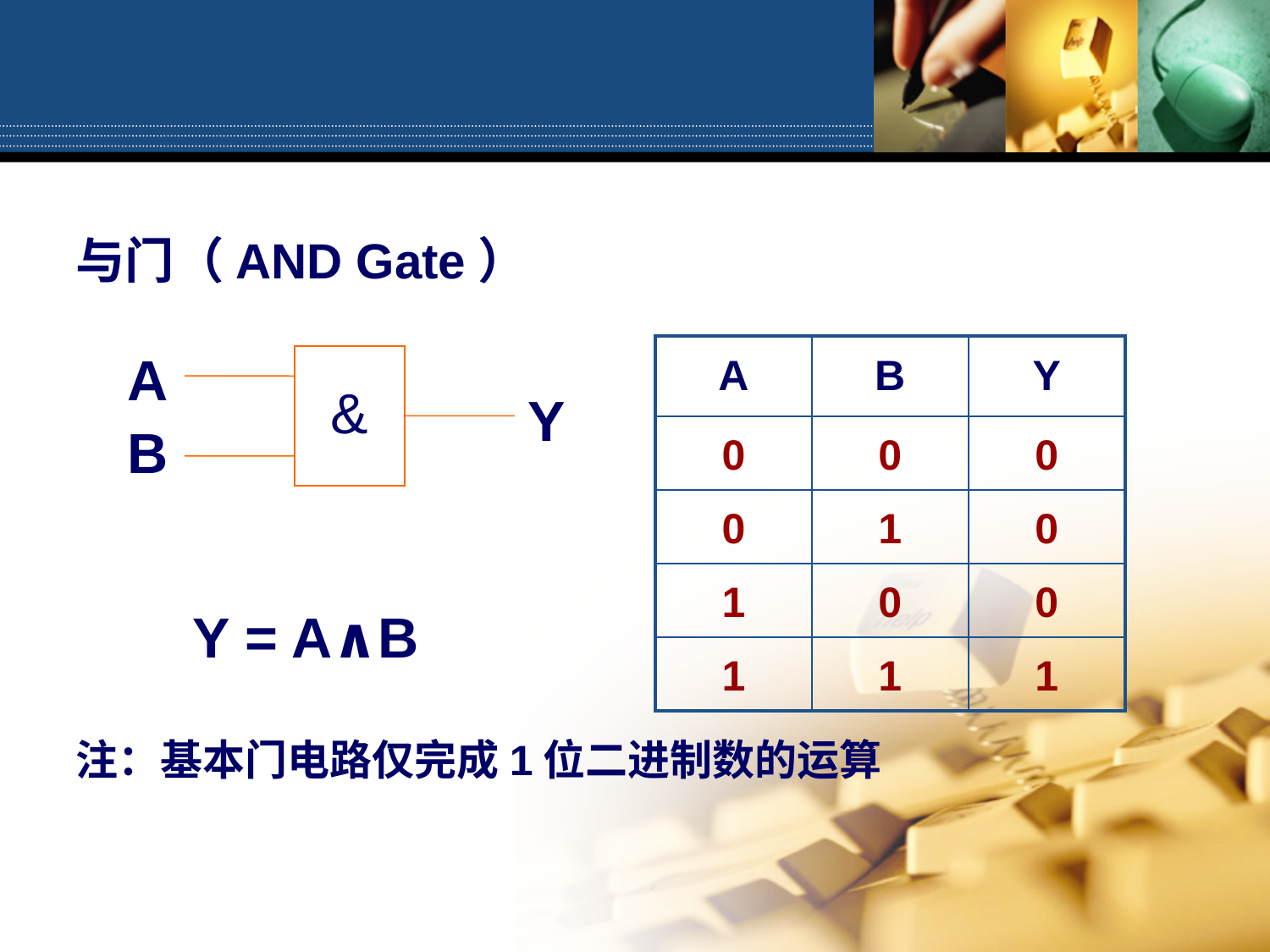

与门（AND Gate）

注：基本门电路仅完成1位二进制数的运算
| A | B | Y |
| --- | --- | --- |
| 0 | 0 | 0 |
| 0 | 1 | 0 |
| 1 | 0 | 0 |
| 1 | 1 | 1 |
A
B
&

Y

Y = A∧B